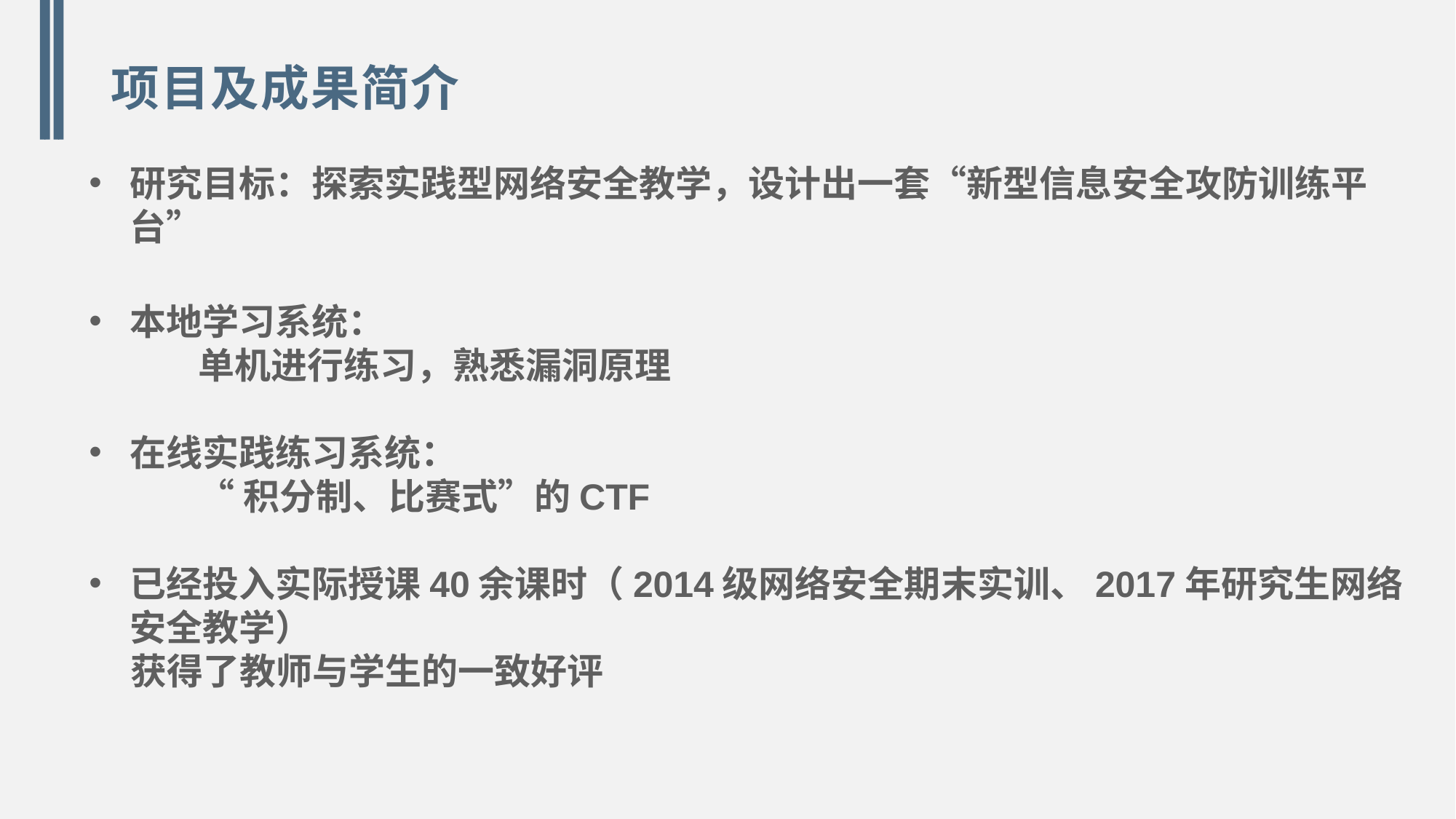

# 项目及成果简介
研究目标：探索实践型网络安全教学，设计出一套“新型信息安全攻防训练平台”

本地学习系统：
	单机进行练习，熟悉漏洞原理

在线实践练习系统：
	“积分制、比赛式”的CTF

已经投入实际授课40余课时（2014级网络安全期末实训、2017年研究生网络安全教学）
    获得了教师与学生的一致好评